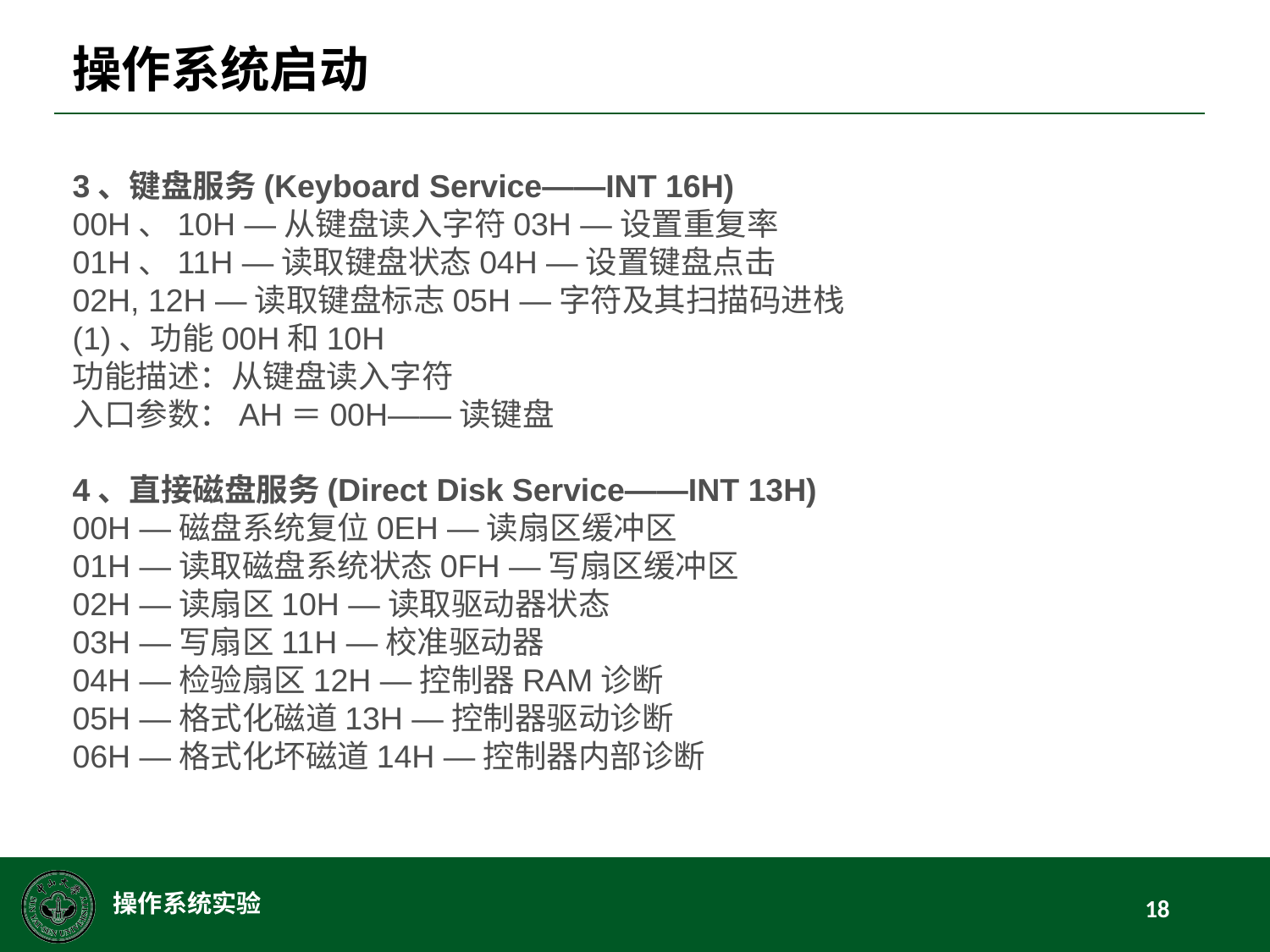

# 操作系统启动
3、键盘服务(Keyboard Service——INT 16H)
00H、10H —从键盘读入字符03H —设置重复率
01H、11H —读取键盘状态04H —设置键盘点击
02H, 12H —读取键盘标志05H —字符及其扫描码进栈
(1)、功能00H和10H
功能描述：从键盘读入字符
入口参数：AH＝00H——读键盘
4、直接磁盘服务(Direct Disk Service——INT 13H)
00H —磁盘系统复位0EH —读扇区缓冲区
01H —读取磁盘系统状态0FH —写扇区缓冲区
02H —读扇区10H —读取驱动器状态
03H —写扇区11H —校准驱动器
04H —检验扇区12H —控制器RAM诊断
05H —格式化磁道13H —控制器驱动诊断
06H —格式化坏磁道14H —控制器内部诊断
           操作系统实验
18